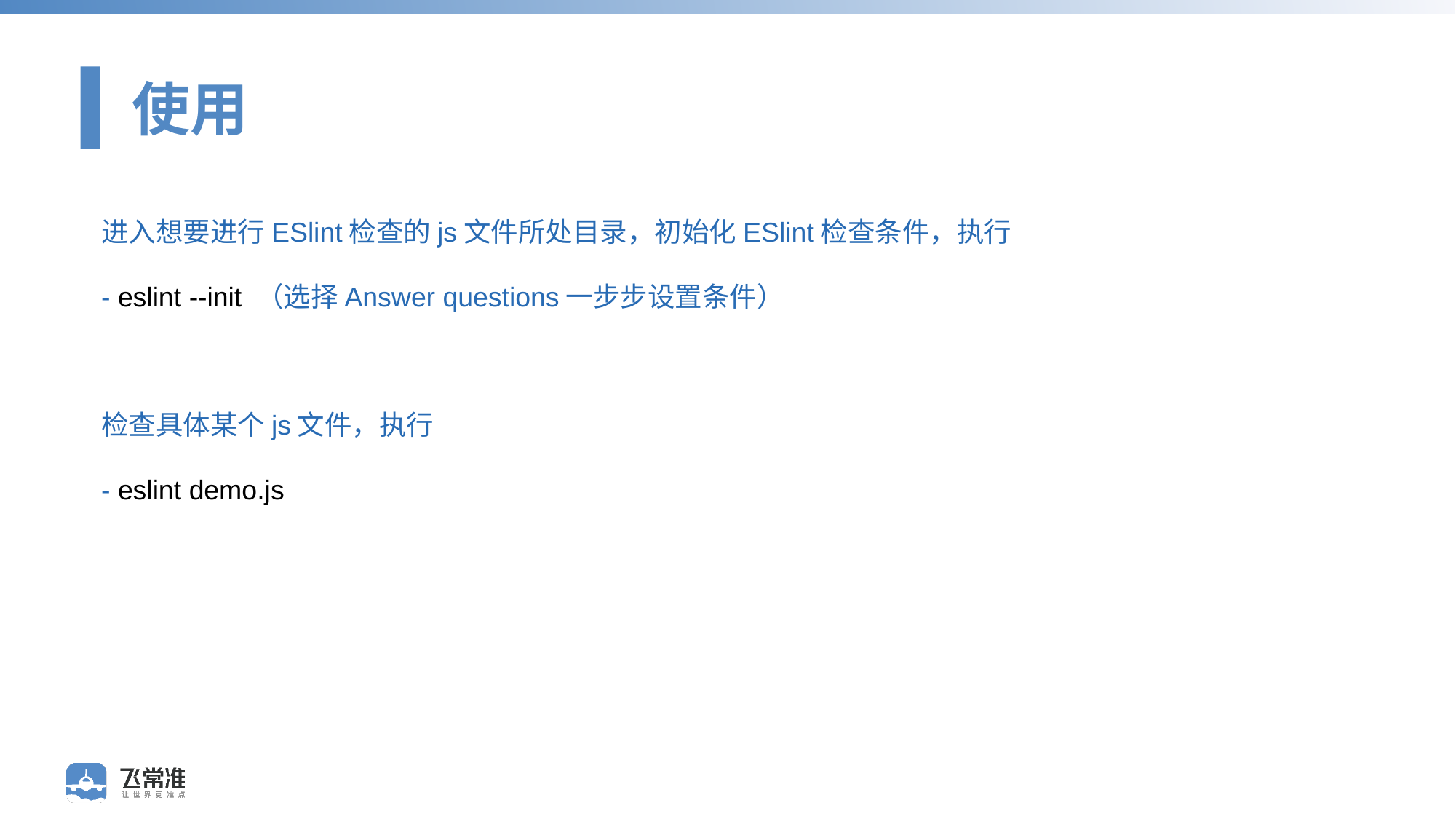

使用
进入想要进行ESlint检查的js文件所处目录，初始化ESlint检查条件，执行
- eslint --init （选择Answer questions一步步设置条件）

检查具体某个js文件，执行
- eslint demo.js